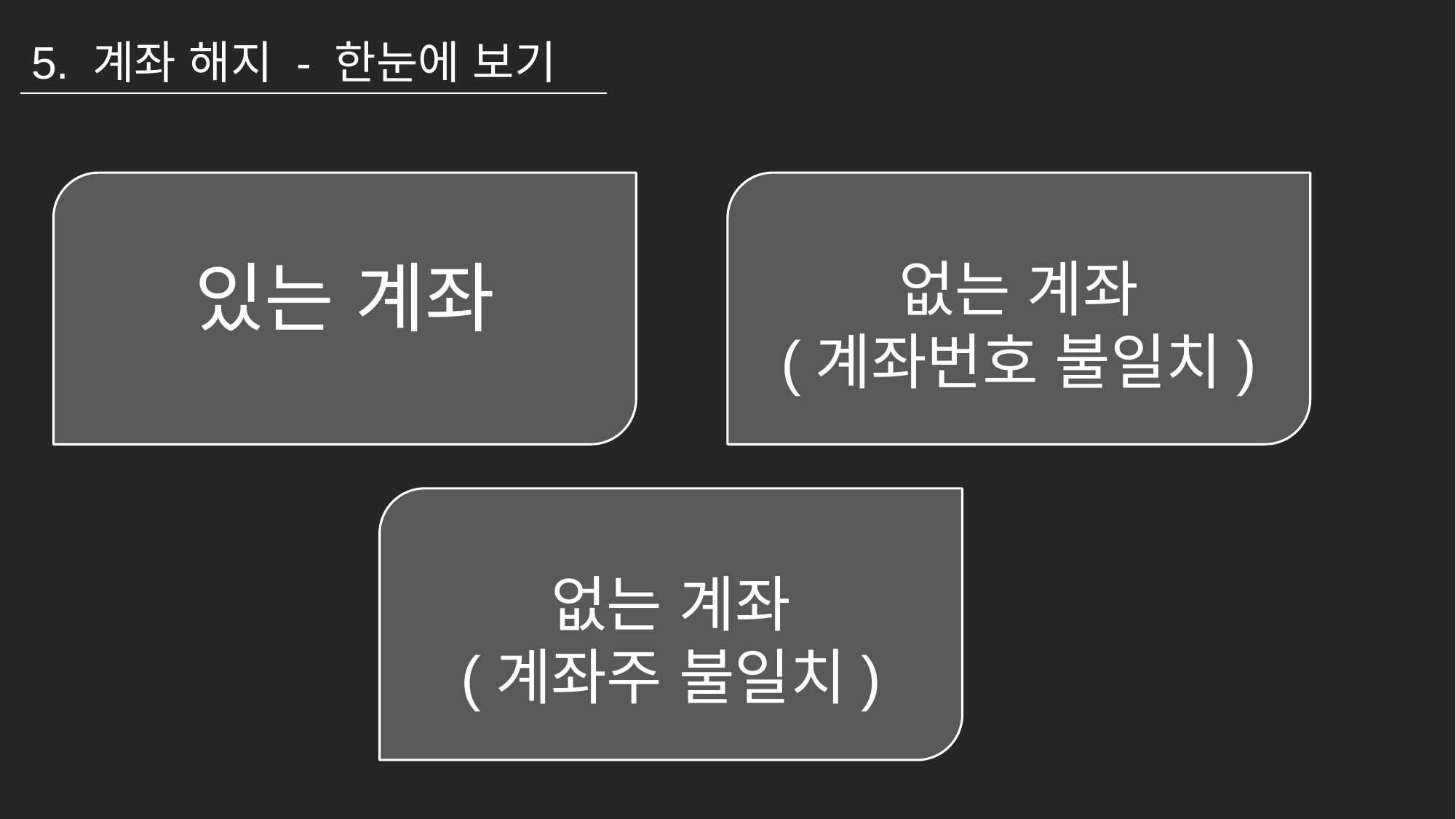

5. 계좌 해지 - 한눈에 보기

있는 계좌

없는 계좌
(계좌번호 불일치)

없는 계좌
(계좌주 불일치)